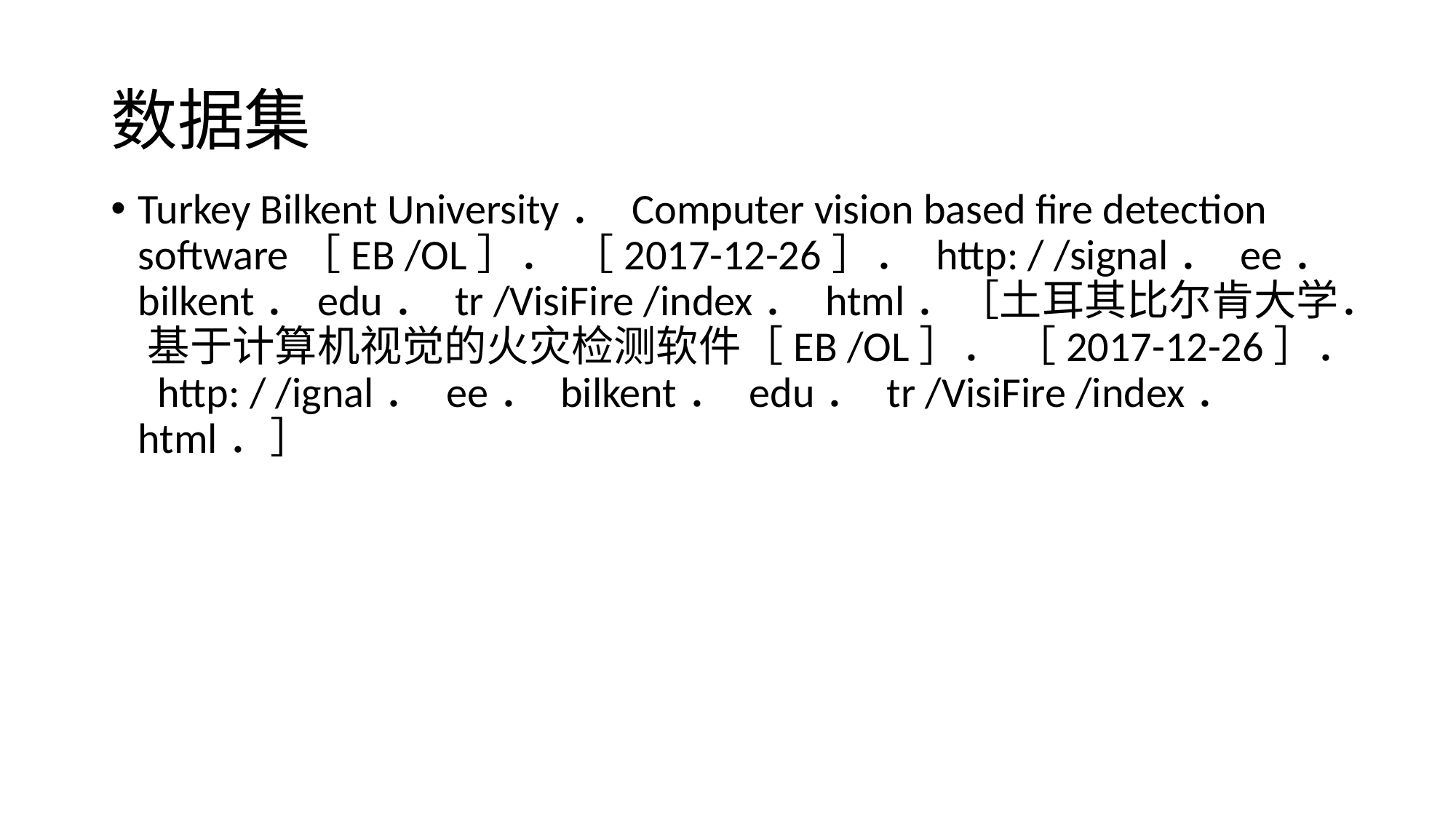

# 数据集
Turkey Bilkent University． Computer vision based fire detection software［EB /OL］． ［2017-12-26］． http: / /signal． ee． bilkent．edu． tr /VisiFire /index． html．［土耳其比尔肯大学． 基于计算机视觉的火灾检测软件［EB /OL］． ［2017-12-26］． http: / /ignal． ee． bilkent． edu． tr /VisiFire /index． html．］